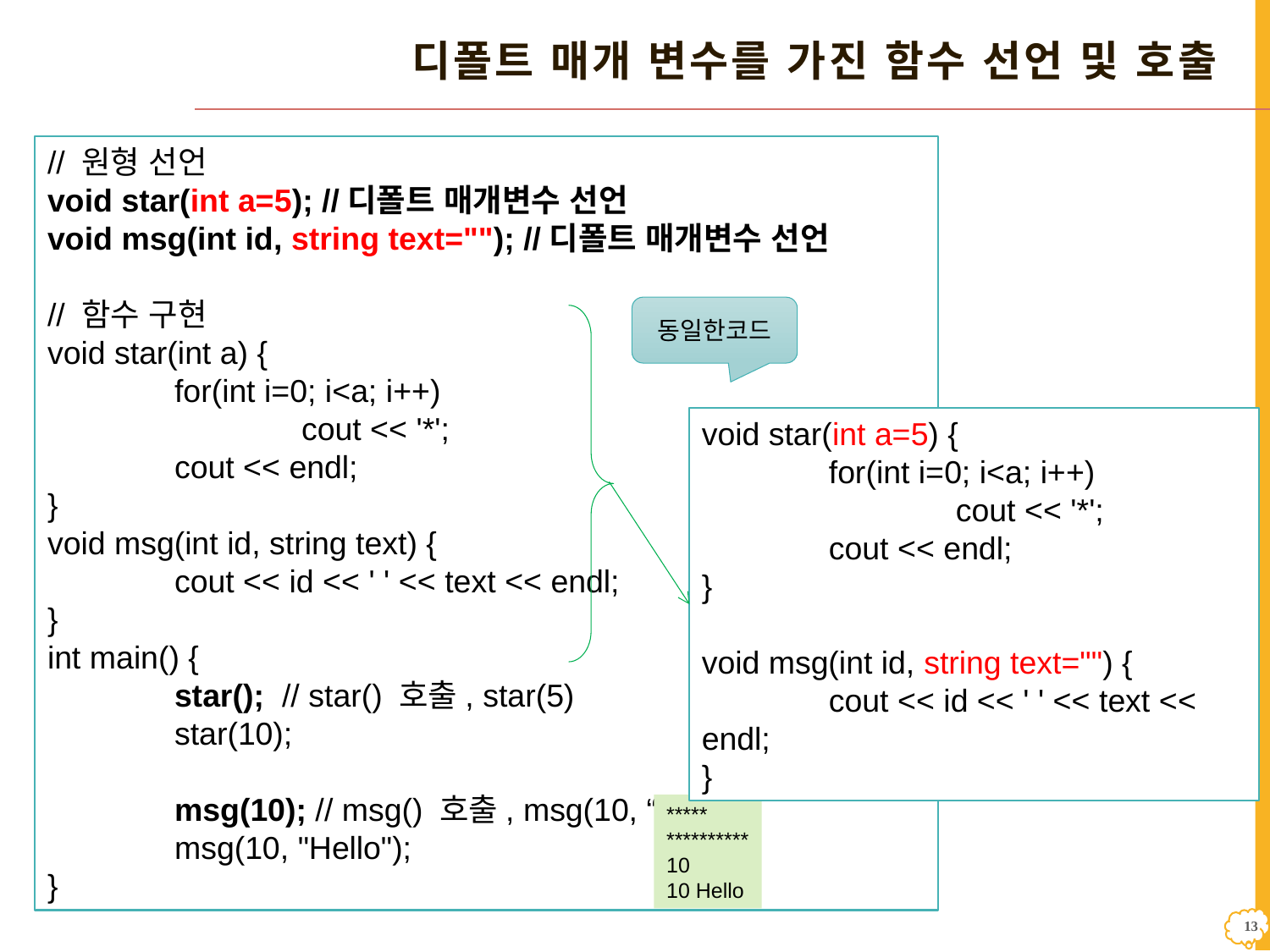

# 디폴트 매개 변수를 가진 함수 선언 및 호출
// 원형 선언
void star(int a=5); //디폴트 매개변수 선언
void msg(int id, string text=""); //디폴트 매개변수 선언

// 함수 구현
void star(int a) {
	for(int i=0; i<a; i++)
		cout << '*';
	cout << endl;
}
void msg(int id, string text) {
	cout << id << ' ' << text << endl;
}
int main() {
	star();  // star() 호출, star(5)
	star(10);

	msg(10); // msg() 호출, msg(10, “”)
	msg(10, "Hello");
}
동일한코드

void star(int a=5) {
	for(int i=0; i<a; i++)
		cout << '*';
	cout << endl;
}

void msg(int id, string text="") {
	cout << id << ' ' << text << endl;
}
*****
**********
10
10 Hello
13